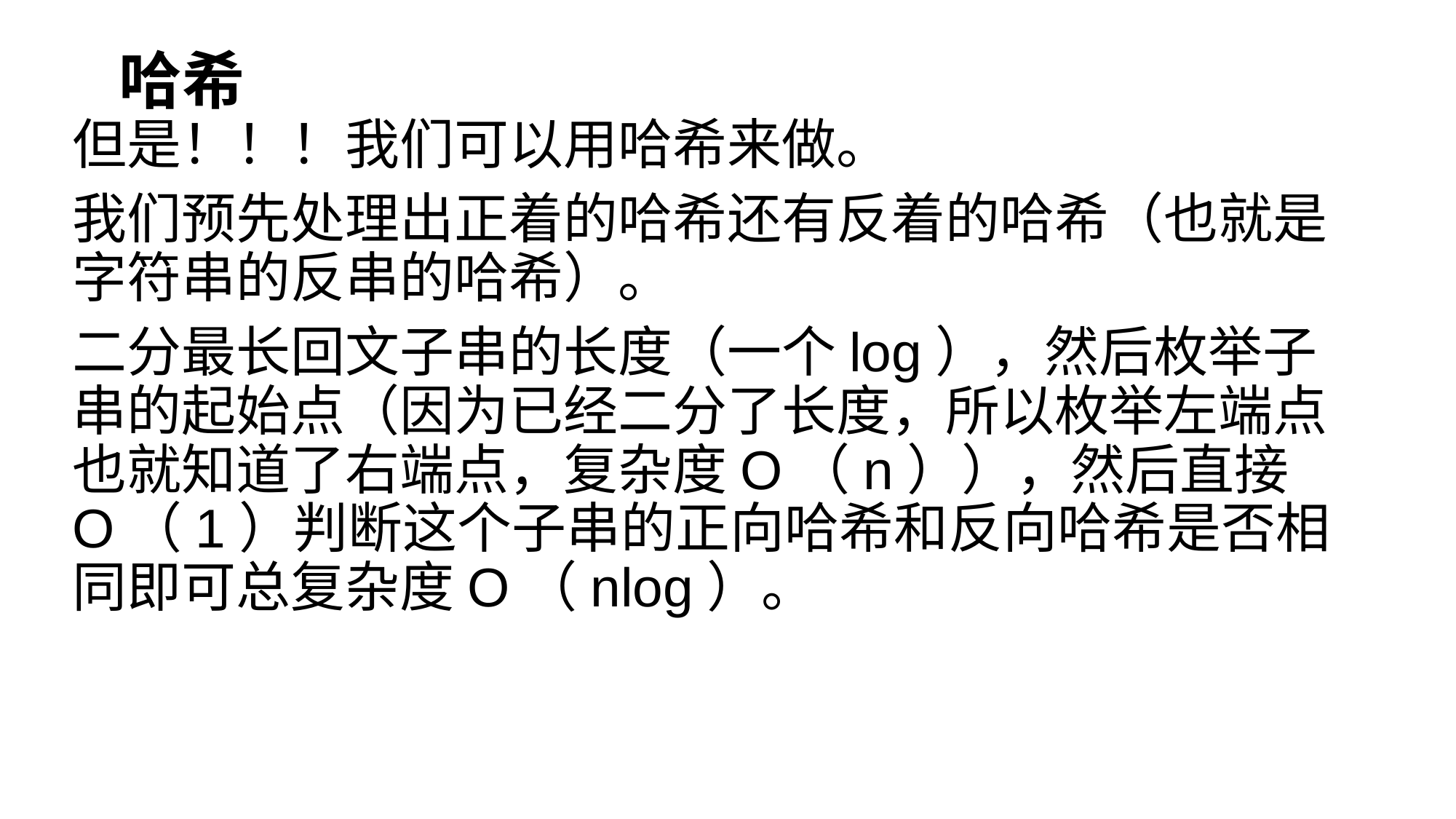

# 哈希
但是！！！我们可以用哈希来做。
我们预先处理出正着的哈希还有反着的哈希（也就是字符串的反串的哈希）。
二分最长回文子串的长度（一个log），然后枚举子串的起始点（因为已经二分了长度，所以枚举左端点也就知道了右端点，复杂度O（n）），然后直接O（1）判断这个子串的正向哈希和反向哈希是否相同即可总复杂度O（nlog）。